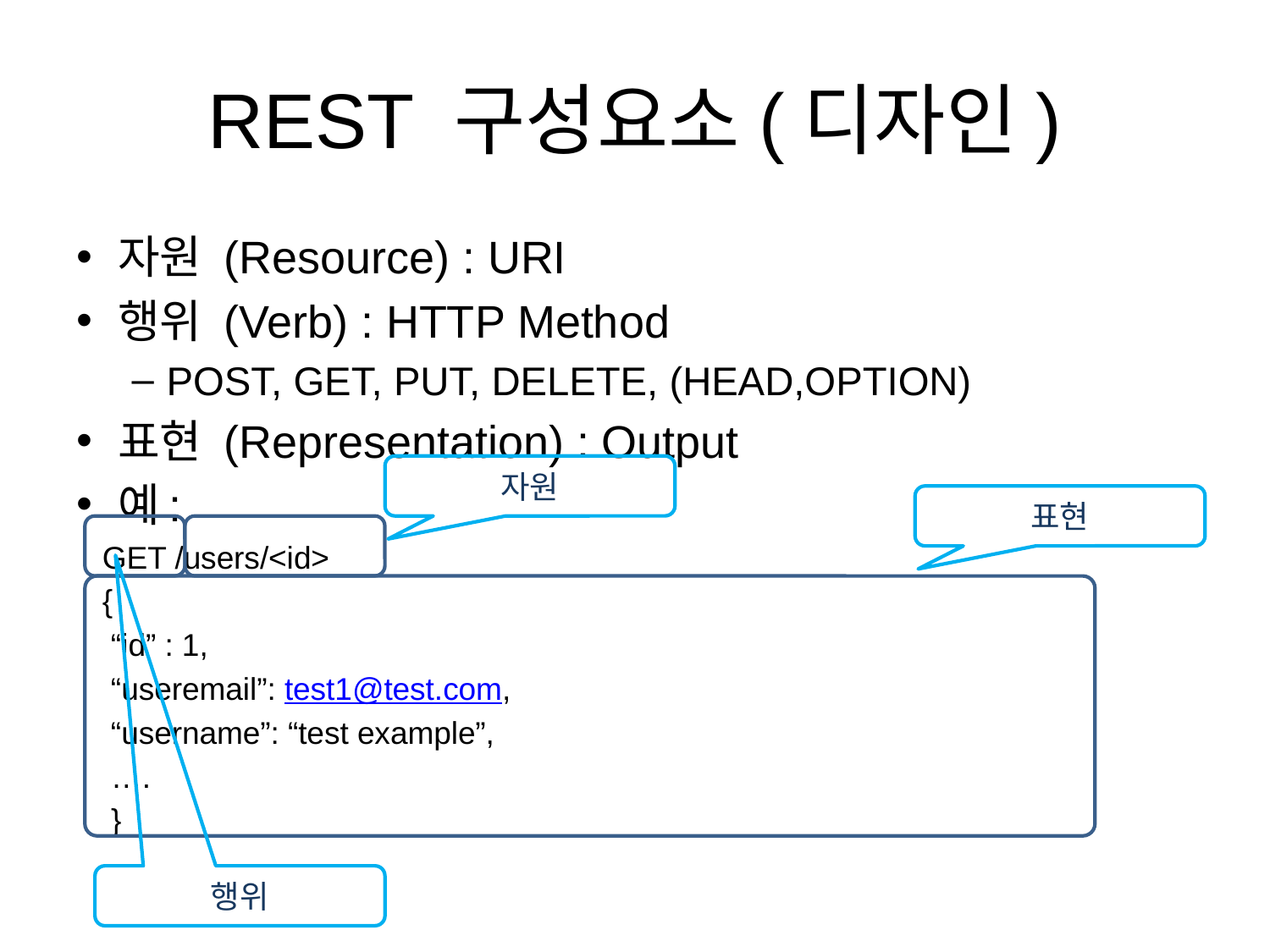

# REST 구성요소(디자인)
자원 (Resource) : URI
행위 (Verb) : HTTP Method
POST, GET, PUT, DELETE, (HEAD,OPTION)
표현 (Representation) : Output
예:
   GET /users/<id>
   {
    “id” : 1,
    “useremail”: test1@test.com,
    “username”: “test example”,
    ….
    }
자원
표현

행위